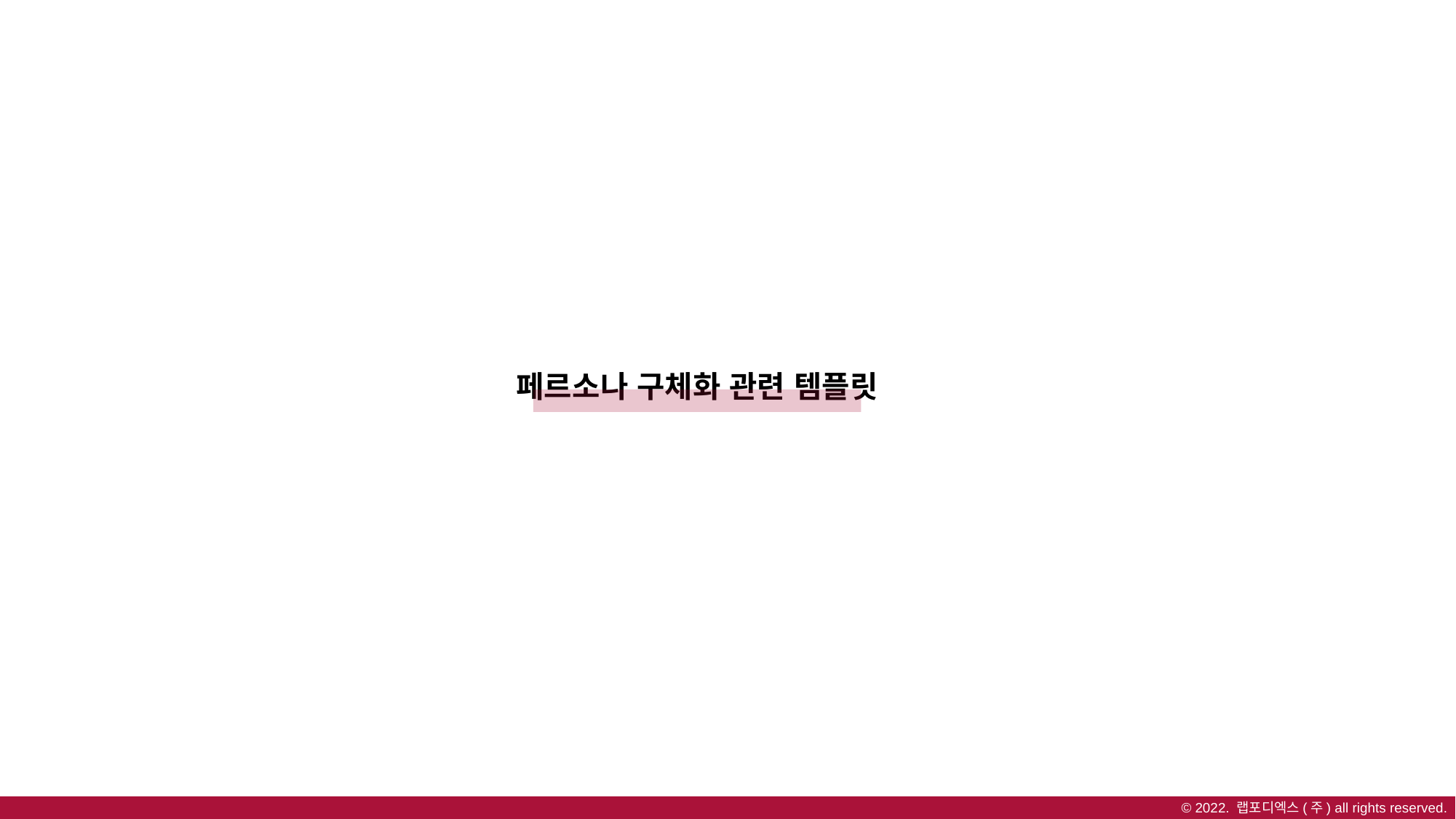

페르소나 구체화 관련 템플릿

© 2022. 랩포디엑스(주) all rights reserved.